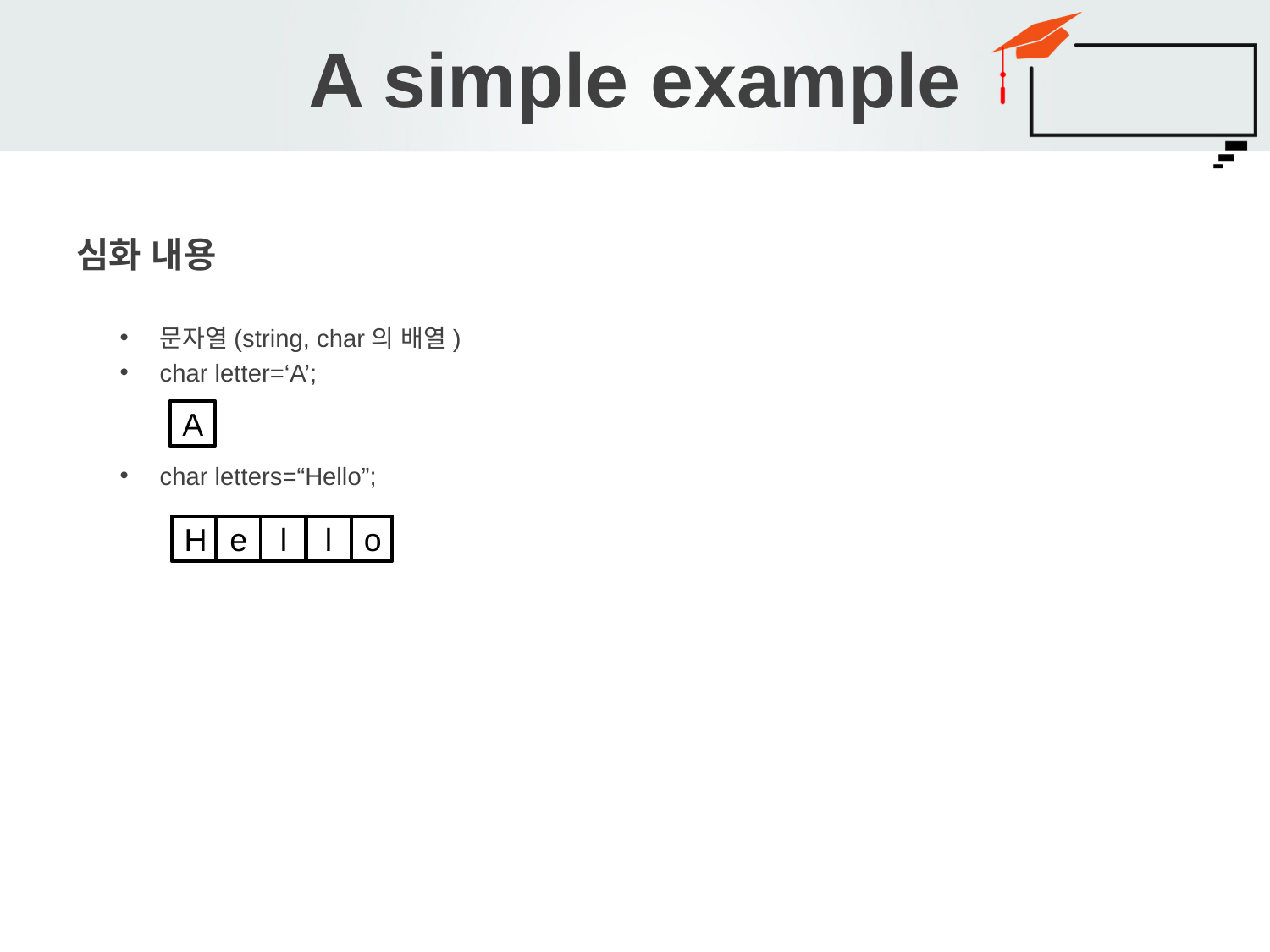

# A simple example
심화 내용
문자열(string, char의 배열)
char letter=‘A’;

char letters=“Hello”;
A
H
e
l
l
o